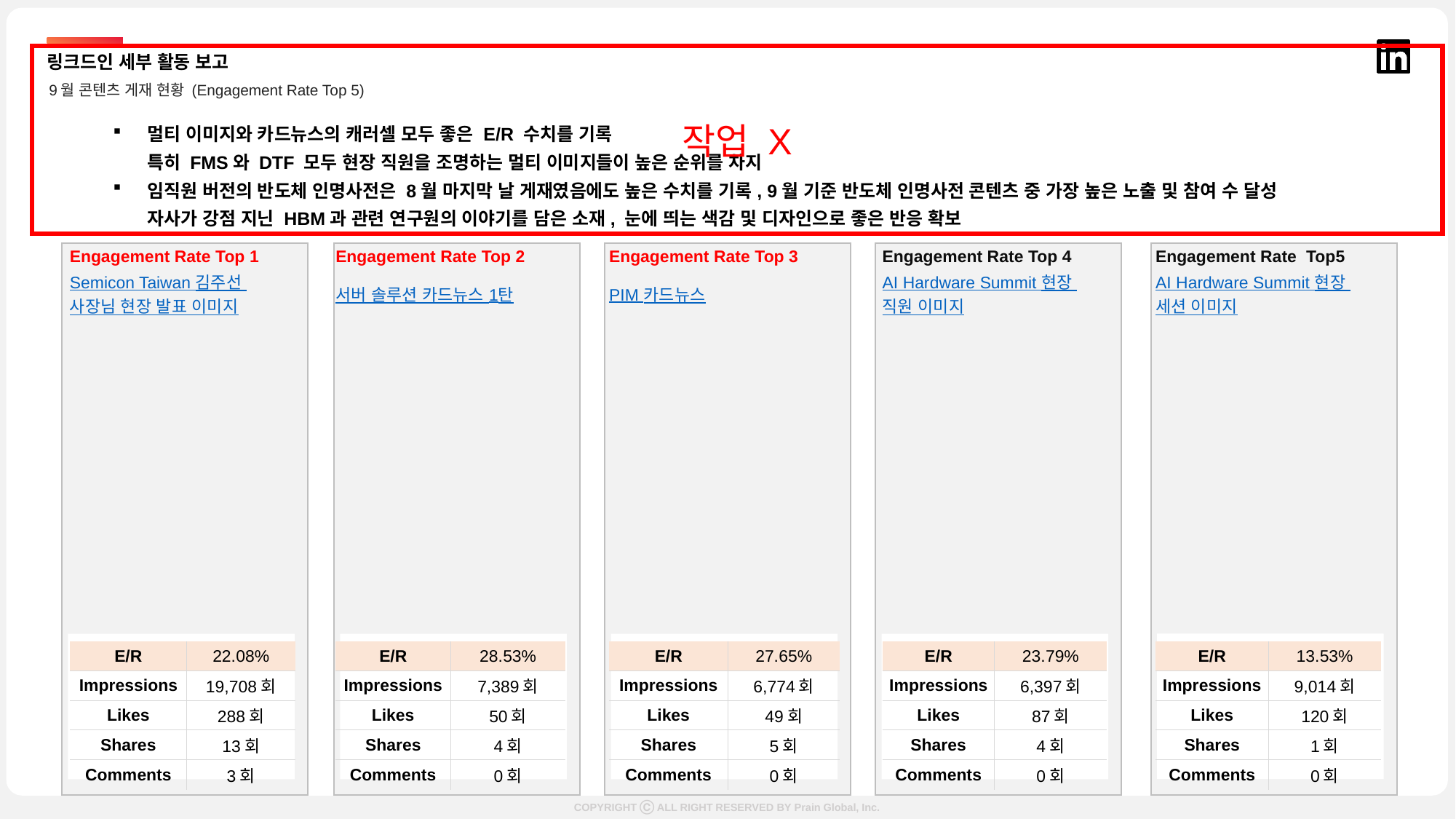

작업 X
링크드인 세부 활동 보고
9월 콘텐츠 게재 현황 (Engagement Rate Top 5)
멀티 이미지와 카드뉴스의 캐러셀 모두 좋은 E/R 수치를 기록
특히 FMS와 DTF 모두 현장 직원을 조명하는 멀티 이미지들이 높은 순위를 차지
임직원 버전의 반도체 인명사전은 8월 마지막 날 게재였음에도 높은 수치를 기록, 9월 기준 반도체 인명사전 콘텐츠 중 가장 높은 노출 및 참여 수 달성
자사가 강점 지닌 HBM과 관련 연구원의 이야기를 담은 소재, 눈에 띄는 색감 및 디자인으로 좋은 반응 확보

| Engagement Rate Top 1 |  |  | Engagement Rate Top 2 |  |  | Engagement Rate Top 3 |  |  | Engagement Rate Top 4 |  |  | Engagement Rate Top5 |  |
| --- | --- | --- | --- | --- | --- | --- | --- | --- | --- | --- | --- | --- | --- |
| Semicon Taiwan 김주선 사장님 현장 발표 이미지 |  |  | 서버 솔루션 카드뉴스 1탄 |  |  | PIM 카드뉴스 |  |  | AI Hardware Summit 현장 직원 이미지 |  |  | AI Hardware Summit 현장 세션 이미지 |  |
|  |  |  |  |  |  |  |  |  |  |  |  |  |  |
| E/R | 22.08% |  | E/R | 28.53% |  | E/R | 27.65% |  | E/R | 23.79% |  | E/R | 13.53% |
| Impressions | 19,708회 |  | Impressions | 7,389회 |  | Impressions | 6,774회 |  | Impressions | 6,397회 |  | Impressions | 9,014회 |
| Likes | 288회 |  | Likes | 50회 |  | Likes | 49회 |  | Likes | 87회 |  | Likes | 120회 |
| Shares | 13회 |  | Shares | 4회 |  | Shares | 5회 |  | Shares | 4회 |  | Shares | 1회 |
| Comments | 3회 |  | Comments | 0회 |  | Comments | 0회 |  | Comments | 0회 |  | Comments | 0회 |